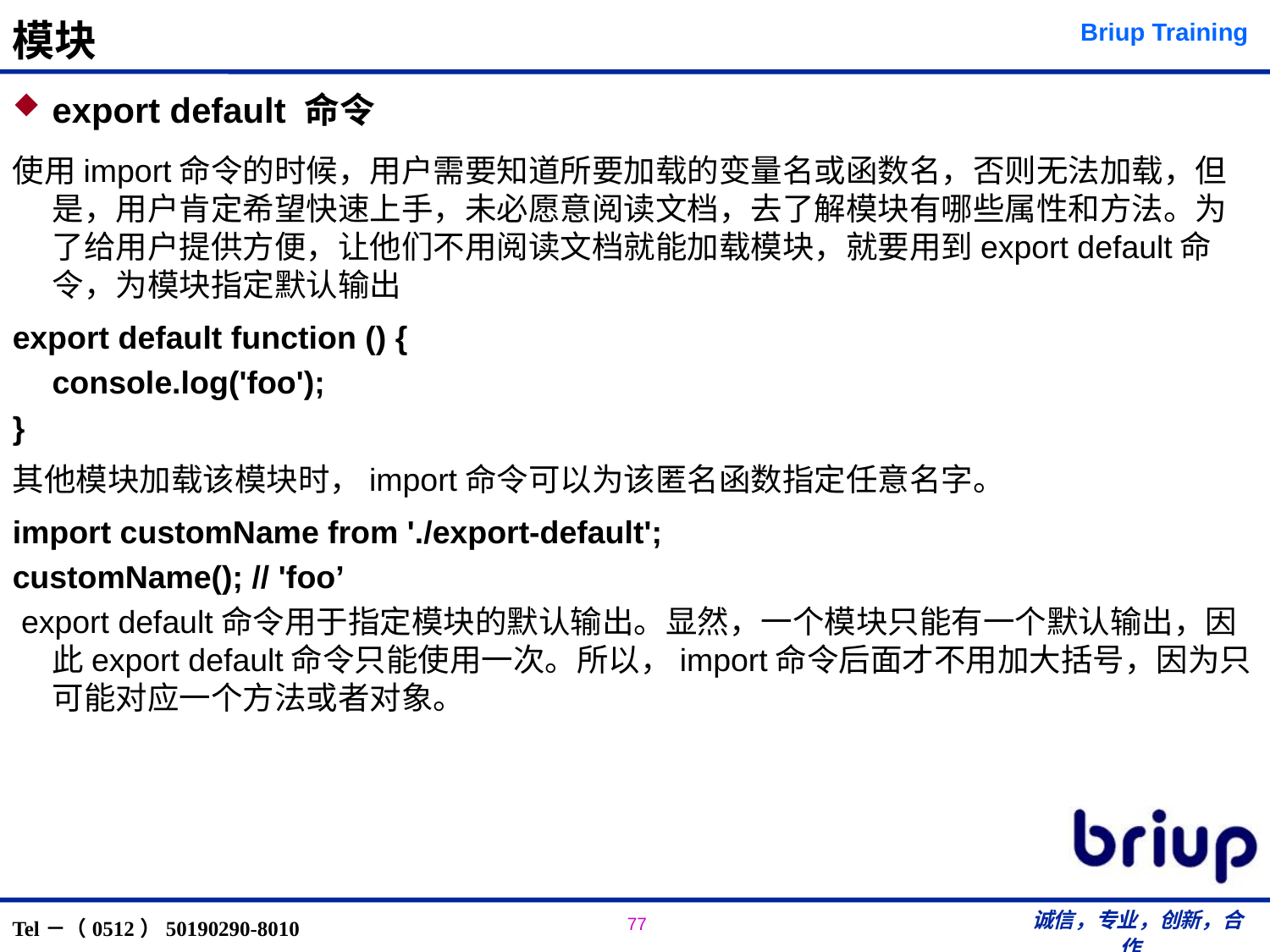

# 模块
export default 命令
使用import命令的时候，用户需要知道所要加载的变量名或函数名，否则无法加载，但是，用户肯定希望快速上手，未必愿意阅读文档，去了解模块有哪些属性和方法。为了给用户提供方便，让他们不用阅读文档就能加载模块，就要用到export default命令，为模块指定默认输出
export default function () {
	console.log('foo');
}
其他模块加载该模块时，import命令可以为该匿名函数指定任意名字。
import customName from './export-default';
customName(); // 'foo’
 export default命令用于指定模块的默认输出。显然，一个模块只能有一个默认输出，因此export default命令只能使用一次。所以，import命令后面才不用加大括号，因为只可能对应一个方法或者对象。